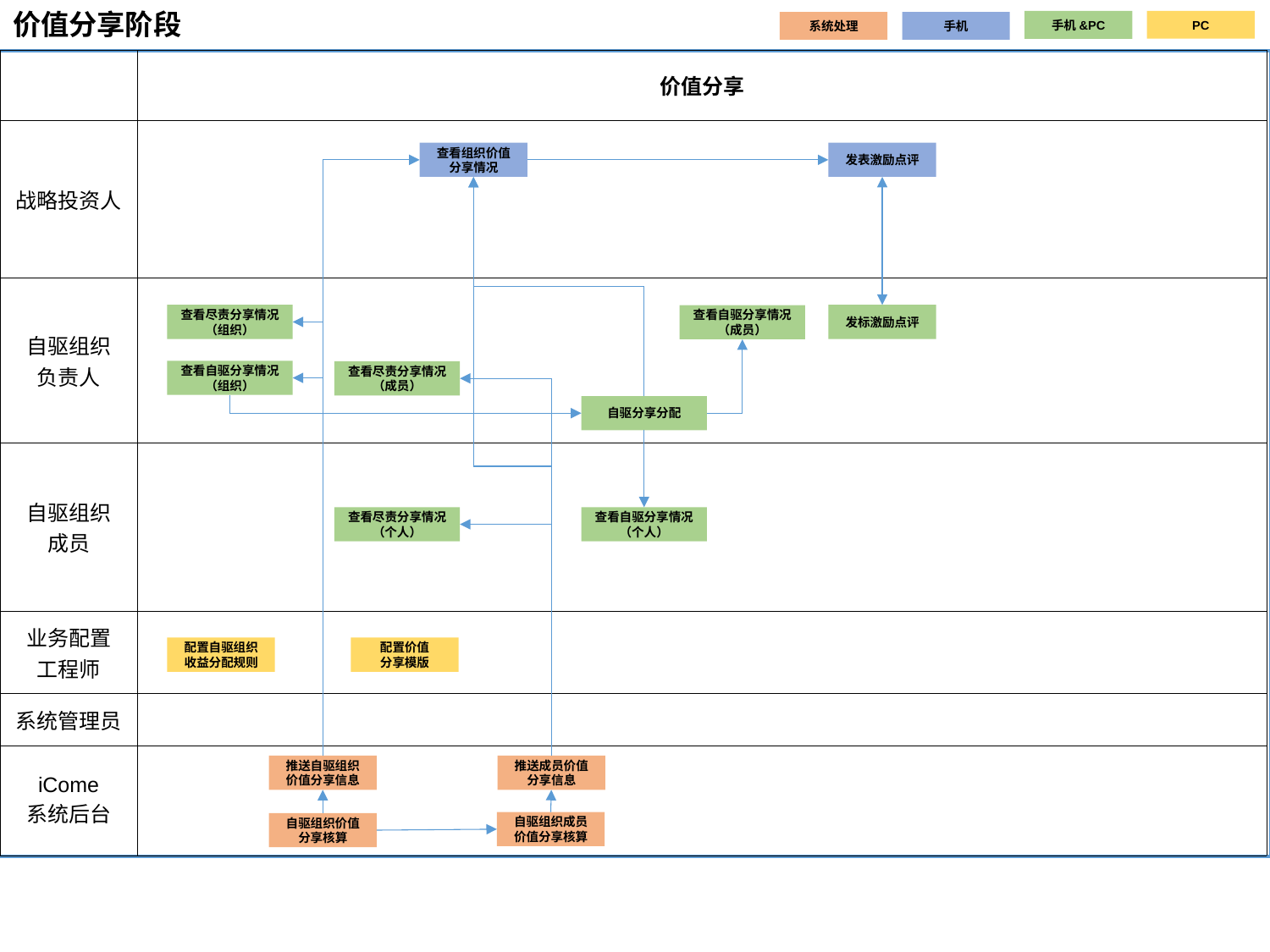

# 价值分享阶段
PC
手机&PC
系统处理
手机
|  | 价值分享 |
| --- | --- |
| 战略投资人 |  |
| 自驱组织 负责人 |  |
| 自驱组织 成员 |  |
| 业务配置 工程师 |  |
| 系统管理员 |  |
| iCome 系统后台 |  |
|  |
| --- |
查看组织价值
分享情况
发表激励点评
查看尽责分享情况（组织）
发标激励点评
查看自驱分享情况
（成员）
查看自驱分享情况
（组织）
查看尽责分享情况（成员）
自驱分享分配
查看尽责分享情况
（个人）
查看自驱分享情况
（个人）
配置自驱组织
收益分配规则
配置价值
分享模版
推送成员价值
分享信息
推送自驱组织价值分享信息
自驱组织成员价值分享核算
自驱组织价值
分享核算